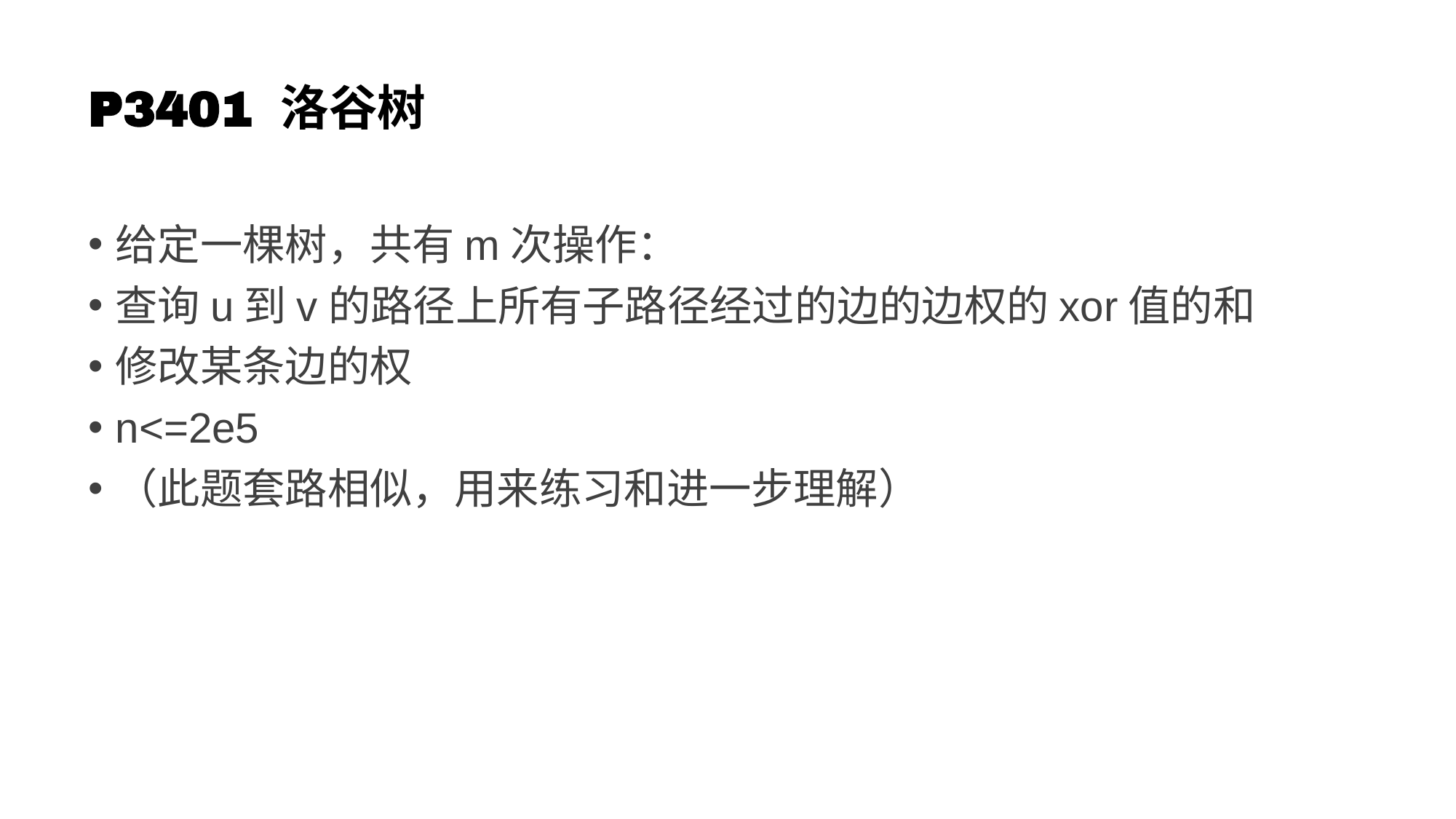

# P3401 洛谷树
给定一棵树，共有m次操作：
查询u到v的路径上所有子路径经过的边的边权的xor值的和
修改某条边的权
n<=2e5
（此题套路相似，用来练习和进一步理解）